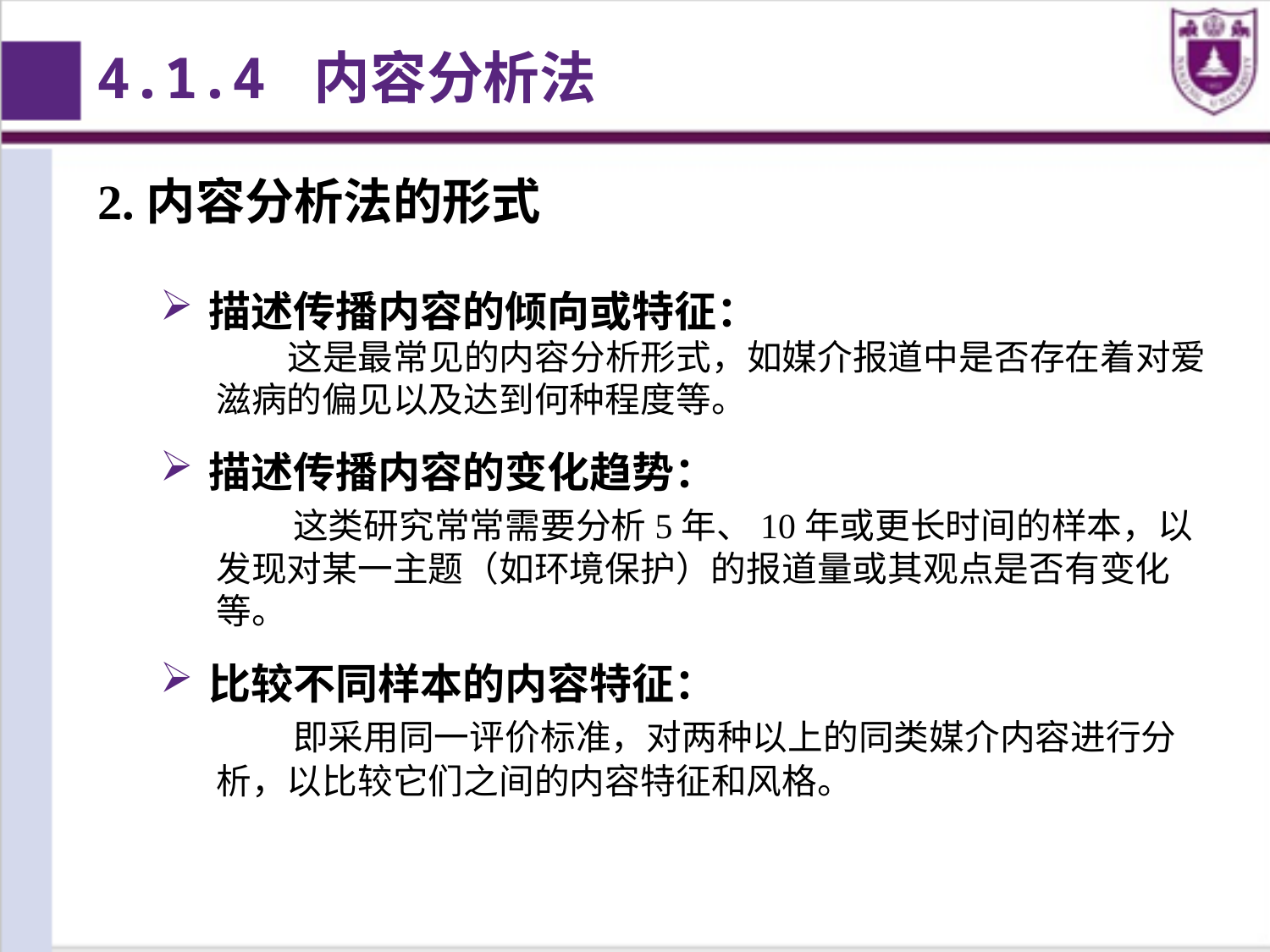

4.1.4 内容分析法
2.内容分析法的形式
描述传播内容的倾向或特征：
        这是最常见的内容分析形式，如媒介报道中是否存在着对爱滋病的偏见以及达到何种程度等。
描述传播内容的变化趋势：
       这类研究常常需要分析5年、10年或更长时间的样本，以发现对某一主题（如环境保护）的报道量或其观点是否有变化等。
比较不同样本的内容特征：
       即采用同一评价标准，对两种以上的同类媒介内容进行分析，以比较它们之间的内容特征和风格。